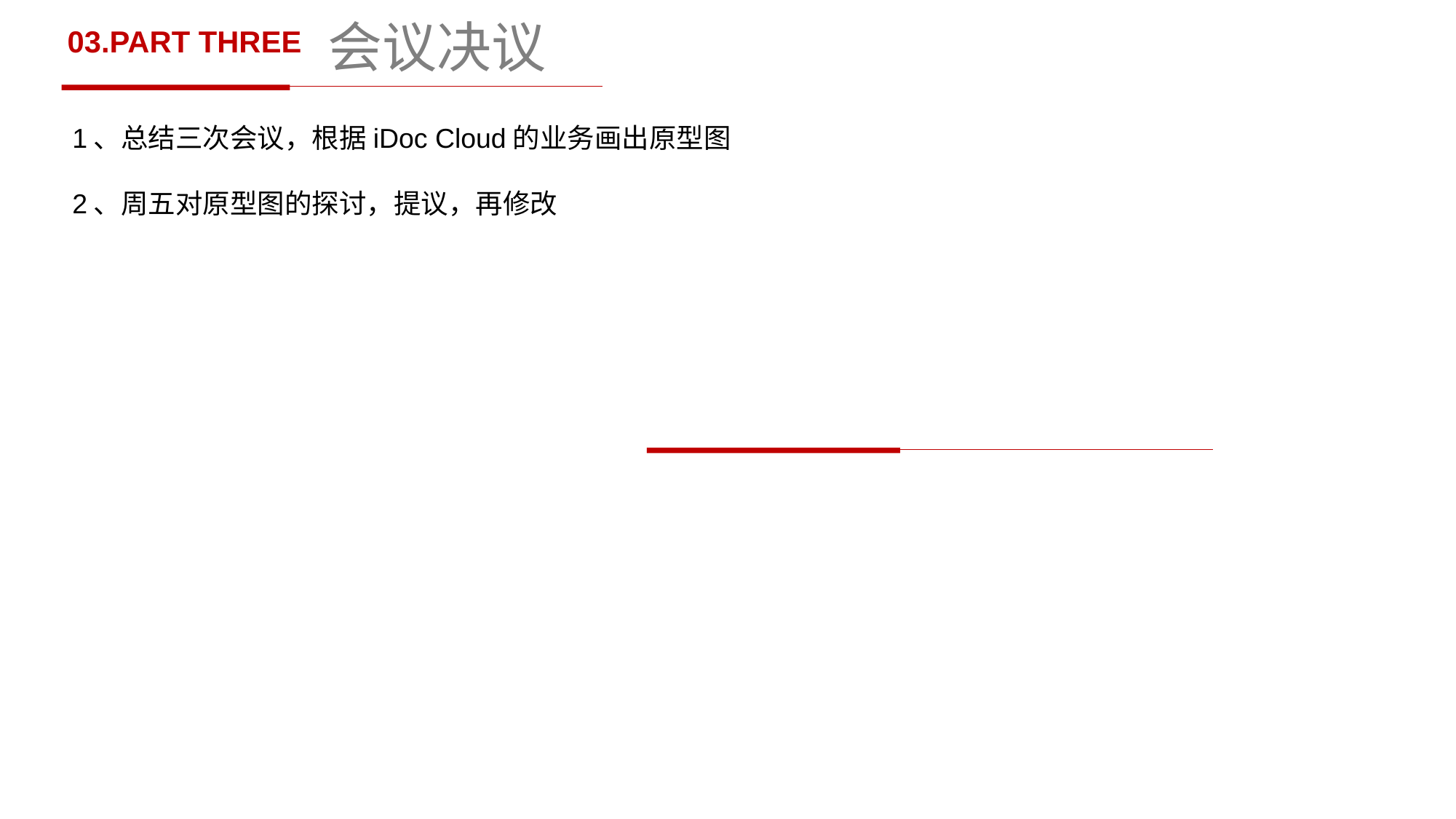

# 会议决议
03.PART THREE

1、总结三次会议，根据iDoc Cloud的业务画出原型图

2、周五对原型图的探讨，提议，再修改